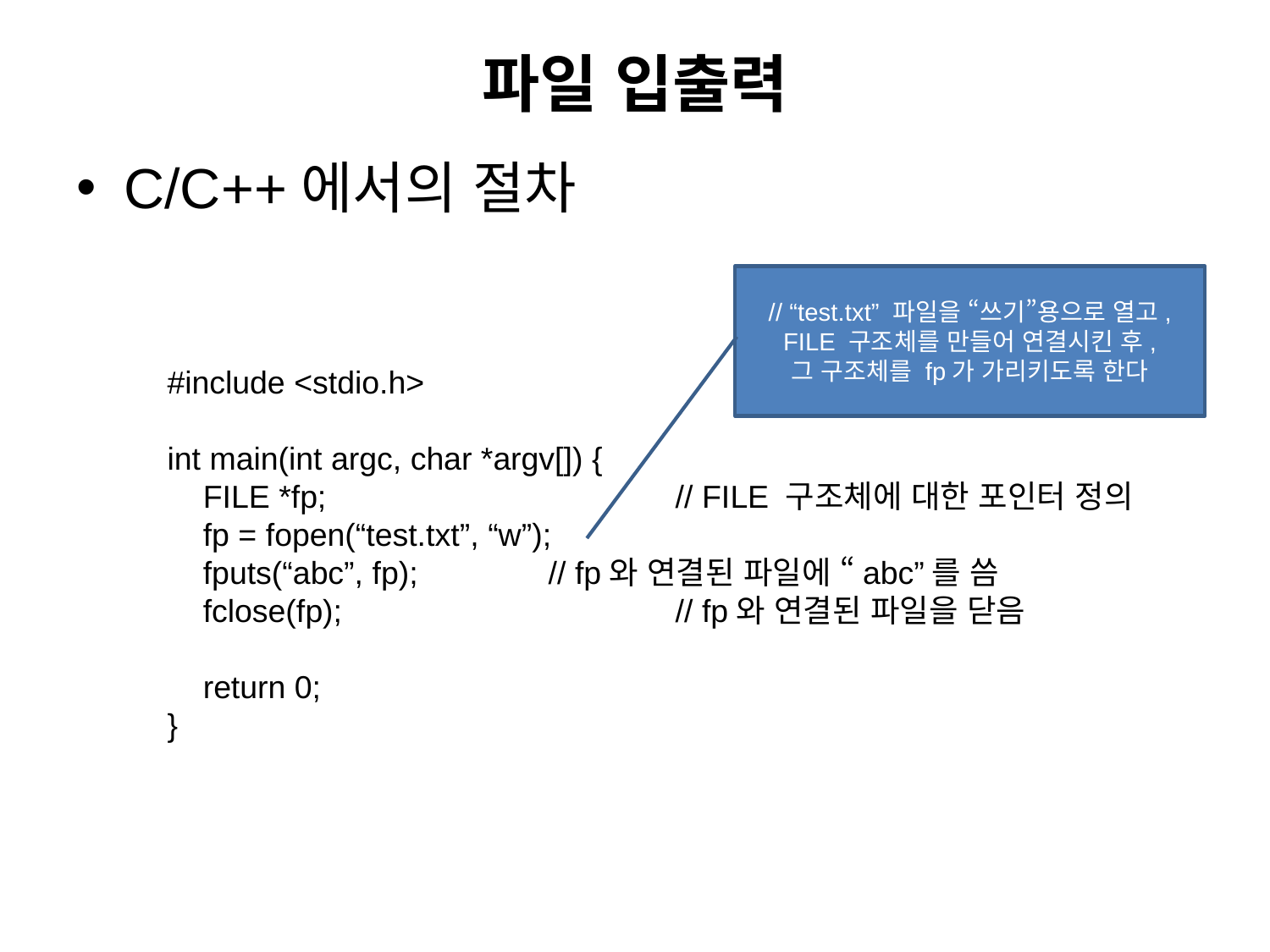

# 파일 입출력
C/C++에서의 절차
// “test.txt” 파일을 “쓰기”용으로 열고,
FILE 구조체를 만들어 연결시킨 후,
그 구조체를 fp가 가리키도록 한다
#include <stdio.h>

int main(int argc, char *argv[]) {
    FILE *fp;			// FILE 구조체에 대한 포인터 정의
    fp = fopen(“test.txt”, “w”);
    fputs(“abc”, fp);		// fp와 연결된 파일에 “abc”를 씀
    fclose(fp);			// fp와 연결된 파일을 닫음

    return 0;
}